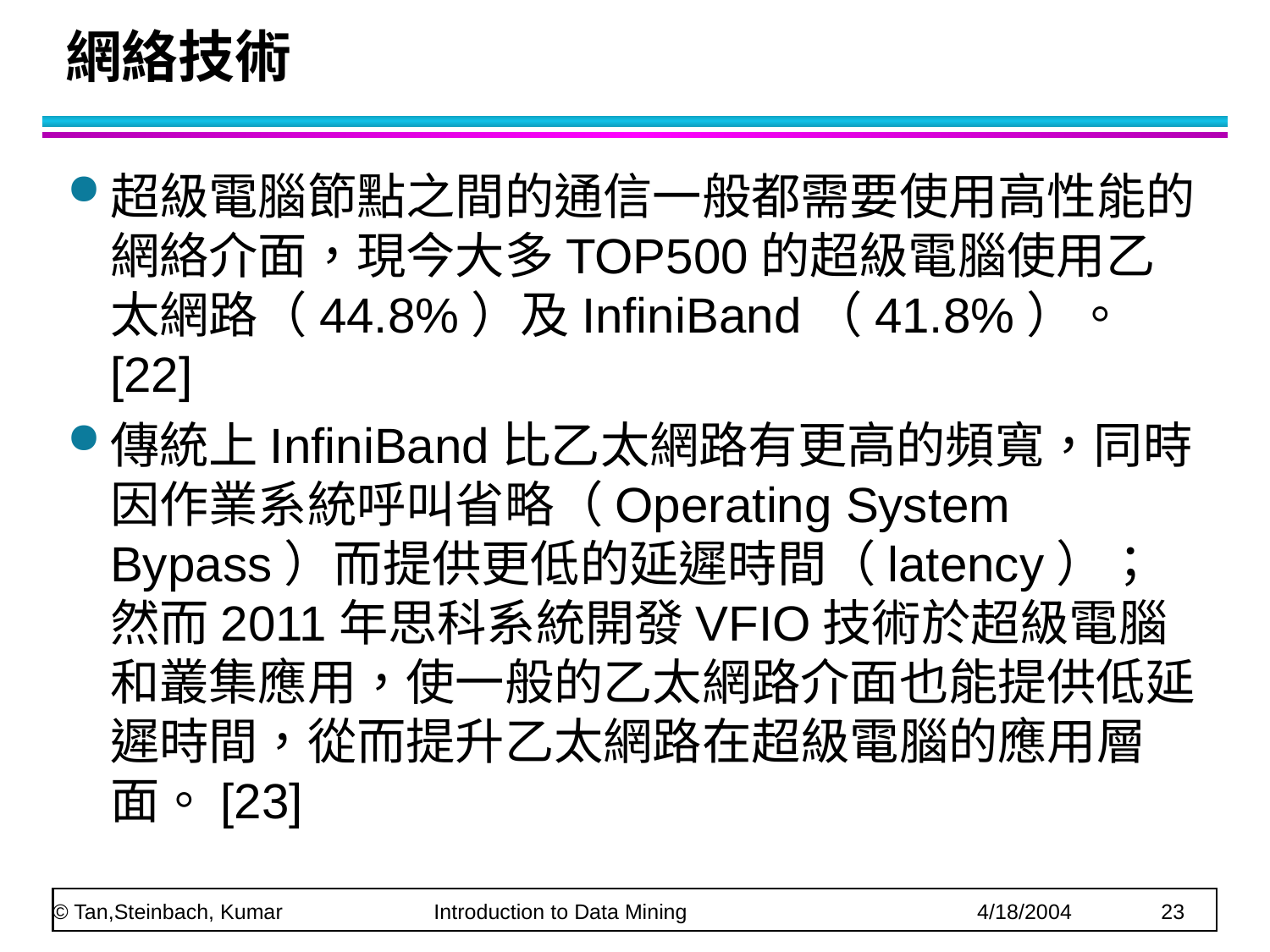

# 網絡技術
超級電腦節點之間的通信一般都需要使用高性能的網絡介面，現今大多TOP500的超級電腦使用乙太網路（44.8%）及InfiniBand（41.8%）。[22]
傳統上InfiniBand比乙太網路有更高的頻寬，同時因作業系統呼叫省略（Operating System Bypass）而提供更低的延遲時間（latency）；然而2011年思科系統開發VFIO技術於超級電腦和叢集應用，使一般的乙太網路介面也能提供低延遲時間，從而提升乙太網路在超級電腦的應用層面。[23]